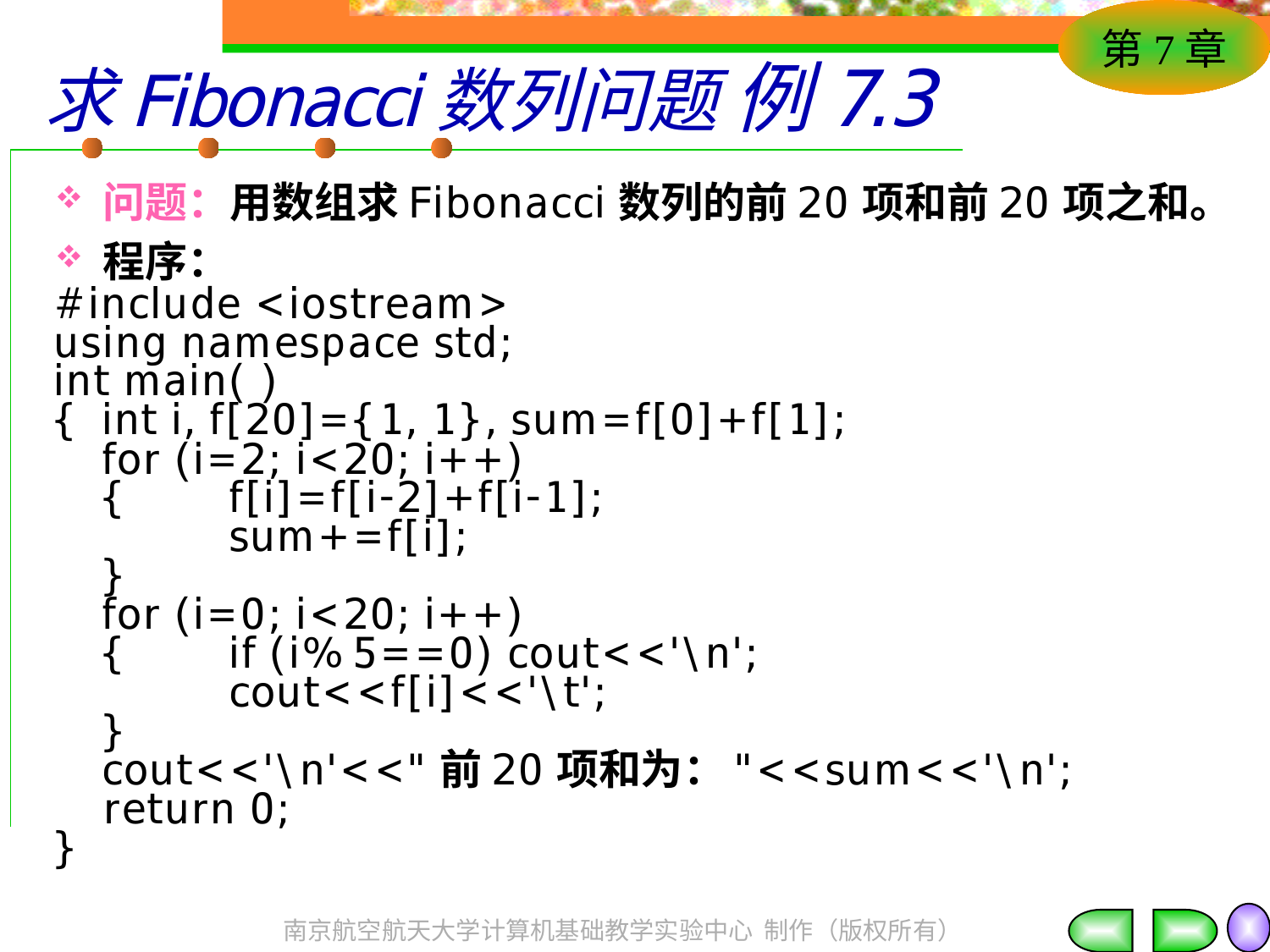

# 求Fibonacci数列问题 例7.3
问题：用数组求Fibonacci数列的前20项和前20项之和。
程序：
#include <iostream>
using namespace std;
int main( )
{	int i, f[20]={1, 1}, sum=f[0]+f[1];
	for (i=2; i<20; i++)
	{	f[i]=f[i-2]+f[i-1];
		sum+=f[i];
	}
	for (i=0; i<20; i++)
	{	if (i%5==0) cout<<'\n';
		cout<<f[i]<<'\t';
	}
	cout<<'\n'<<"前20项和为："<<sum<<'\n';
    return 0;
}